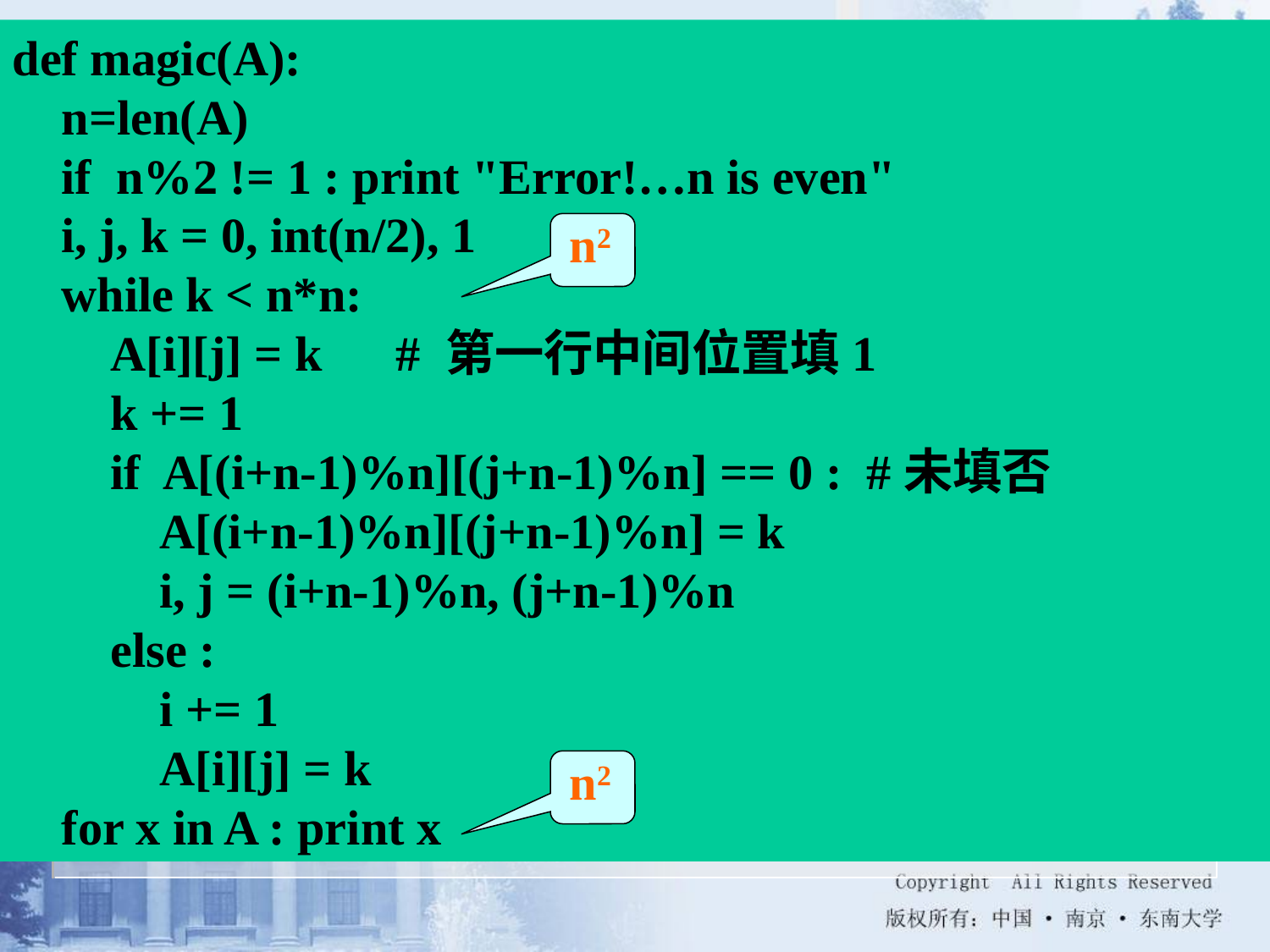

def magic(A):
    n=len(A)
    if  n%2 != 1 : print "Error!…n is even"
    i, j, k = 0, int(n/2), 1
    while k < n*n:
        A[i][j] = k      # 第一行中间位置填1
        k += 1
        if  A[(i+n-1)%n][(j+n-1)%n] == 0 :  #未填否
            A[(i+n-1)%n][(j+n-1)%n] = k
            i, j = (i+n-1)%n, (j+n-1)%n
        else :
            i += 1
            A[i][j] = k
    for x in A : print x
n2
n2